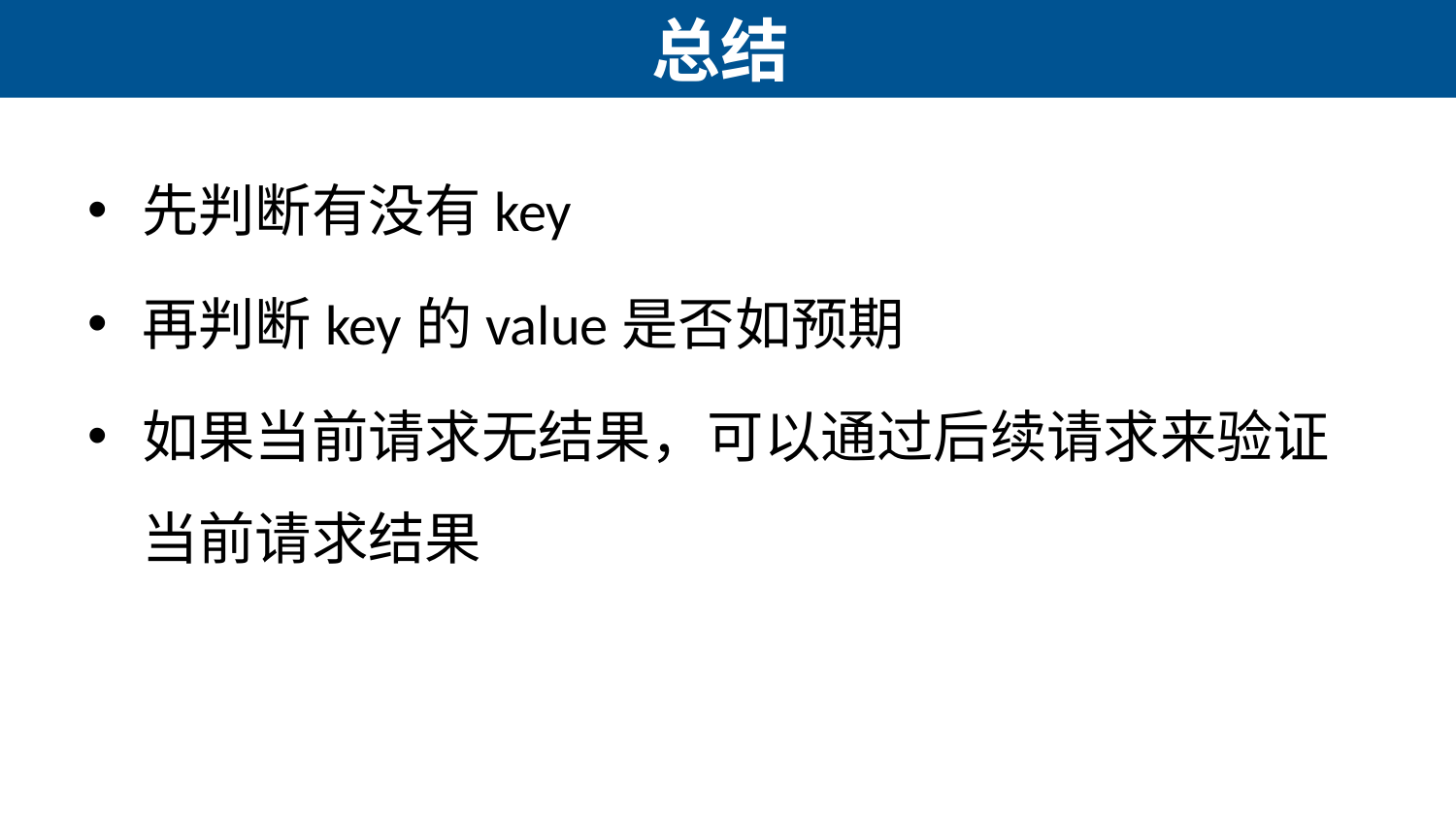

# 总结
先判断有没有key
再判断key的value是否如预期
如果当前请求无结果，可以通过后续请求来验证当前请求结果